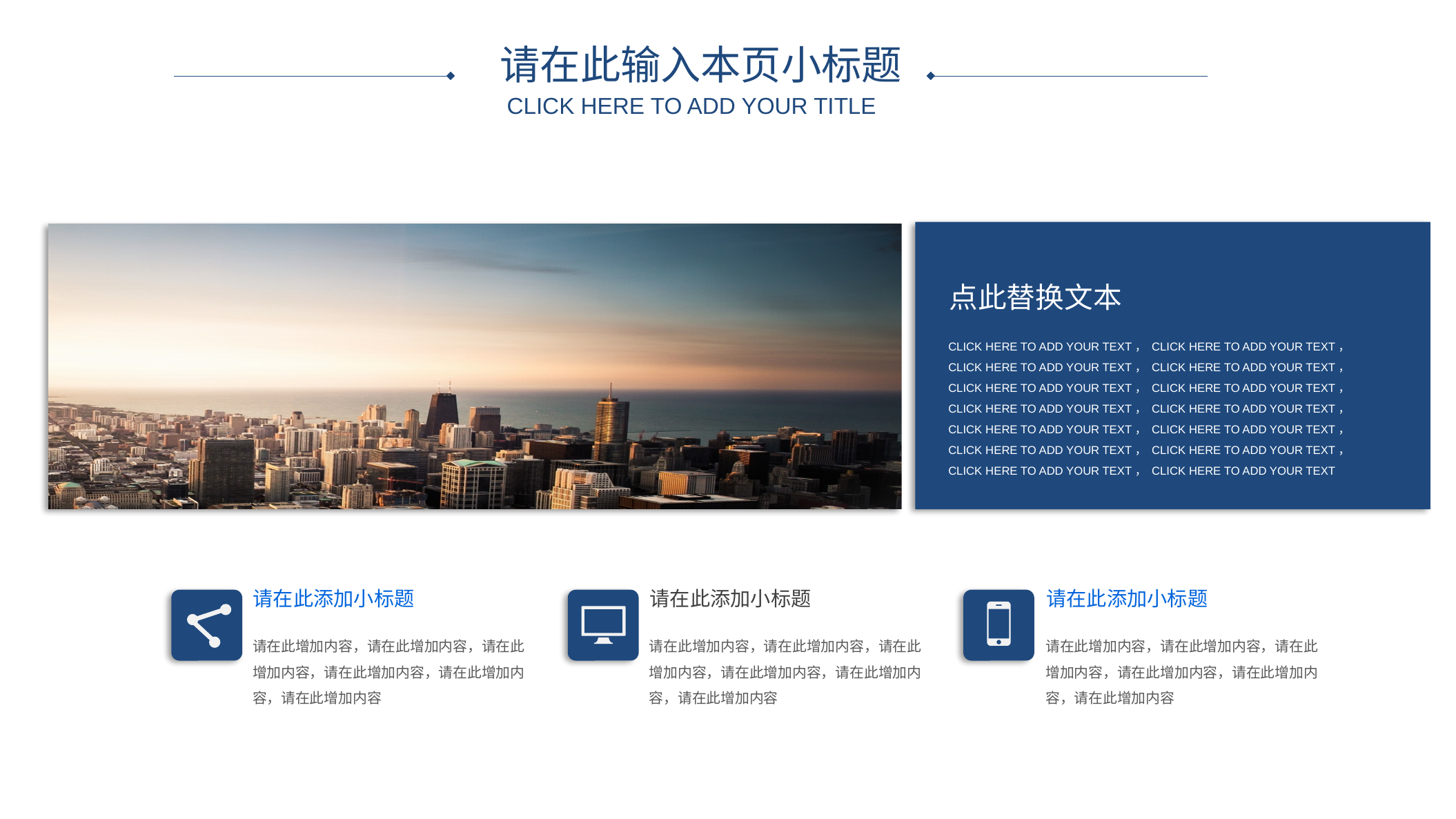

请在此输入本页小标题
CLICK HERE TO ADD YOUR TITLE

点此替换文本
CLICK HERE TO ADD YOUR TEXT， CLICK HERE TO ADD YOUR TEXT， CLICK HERE TO ADD YOUR TEXT， CLICK HERE TO ADD YOUR TEXT， CLICK HERE TO ADD YOUR TEXT， CLICK HERE TO ADD YOUR TEXT， CLICK HERE TO ADD YOUR TEXT， CLICK HERE TO ADD YOUR TEXT， CLICK HERE TO ADD YOUR TEXT， CLICK HERE TO ADD YOUR TEXT， CLICK HERE TO ADD YOUR TEXT， CLICK HERE TO ADD YOUR TEXT， CLICK HERE TO ADD YOUR TEXT， CLICK HERE TO ADD YOUR TEXT
请在此添加小标题
请在此添加小标题
请在此添加小标题

请在此增加内容，请在此增加内容，请在此增加内容，请在此增加内容，请在此增加内容，请在此增加内容
请在此增加内容，请在此增加内容，请在此增加内容，请在此增加内容，请在此增加内容，请在此增加内容
请在此增加内容，请在此增加内容，请在此增加内容，请在此增加内容，请在此增加内容，请在此增加内容